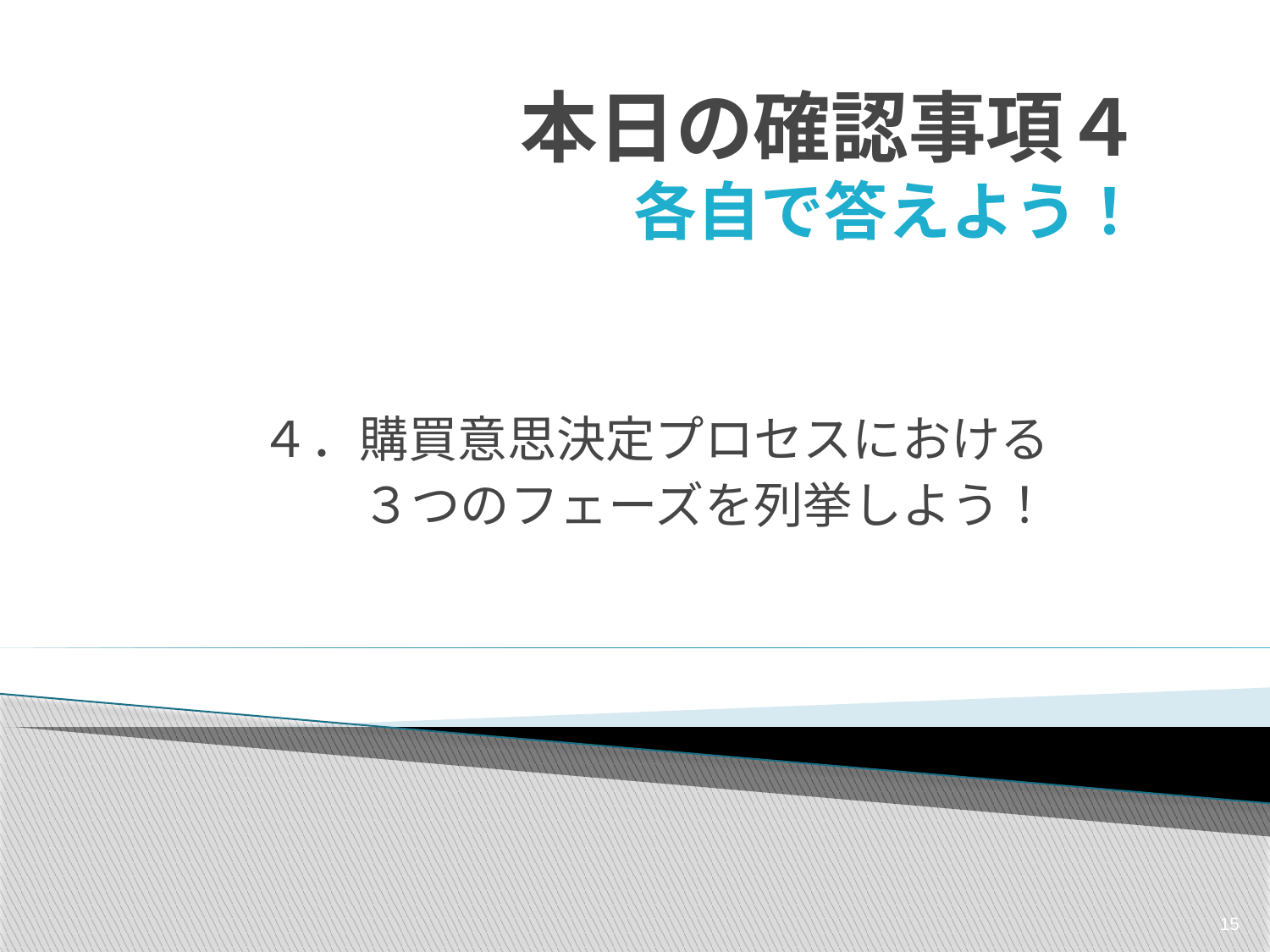

# 本日の確認事項４ 各自で答えよう！

４．購買意思決定プロセスにおける
３つのフェーズを列挙しよう！

15